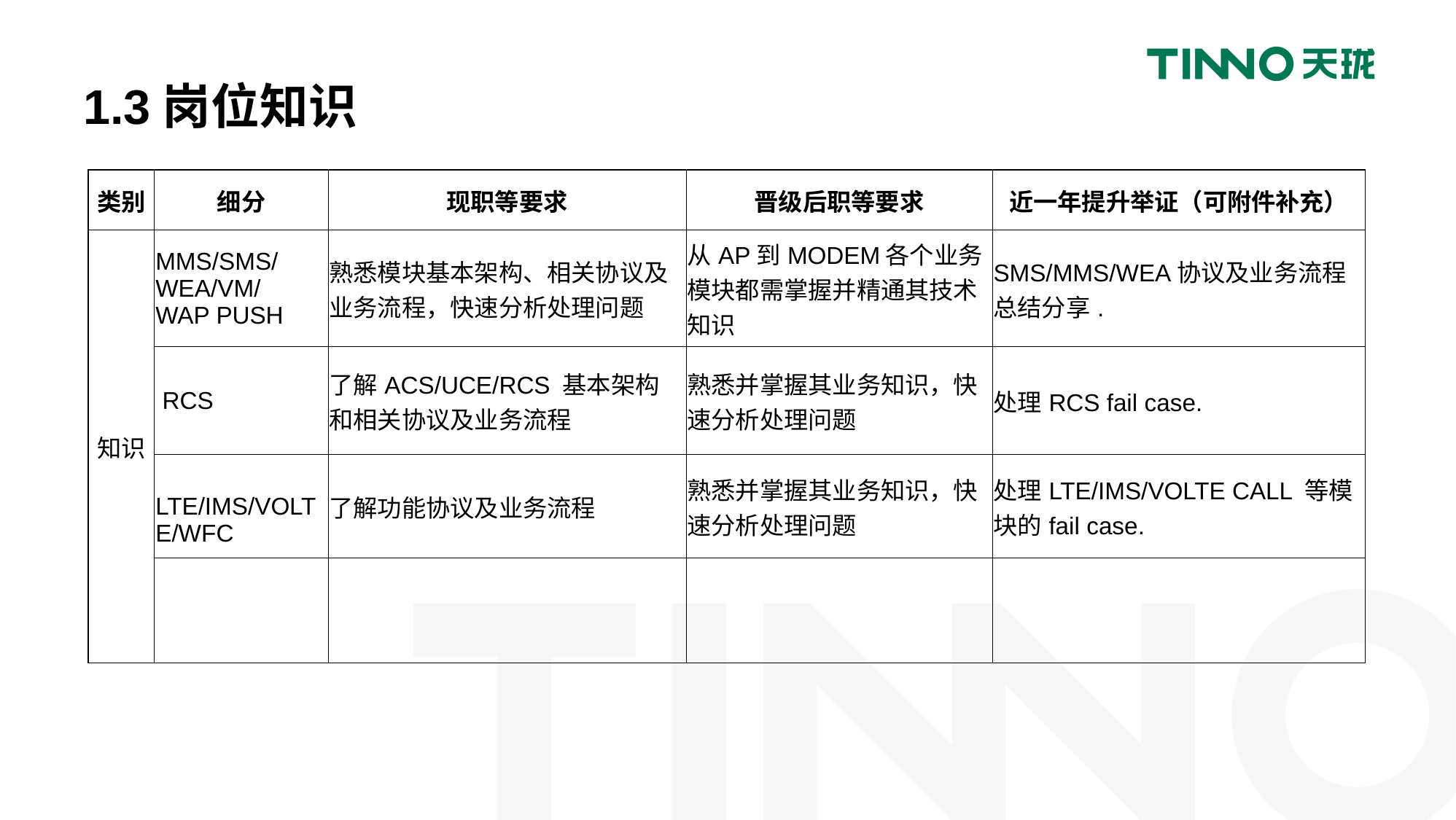

# 1.3岗位知识
| 类别 | 细分 | 现职等要求 | 晋级后职等要求 | 近一年提升举证（可附件补充） |
| --- | --- | --- | --- | --- |
| 知识 | MMS/SMS/ WEA/VM/ WAP PUSH | 熟悉模块基本架构、相关协议及业务流程，快速分析处理问题 | 从AP到MODEM各个业务模块都需掌握并精通其技术知识 | SMS/MMS/WEA协议及业务流程总结分享. |
|  | RCS | 了解ACS/UCE/RCS 基本架构 和相关协议及业务流程 | 熟悉并掌握其业务知识，快速分析处理问题 | 处理RCS fail case. |
|  | LTE/IMS/VOLTE/WFC | 了解功能协议及业务流程 | 熟悉并掌握其业务知识，快速分析处理问题 | 处理LTE/IMS/VOLTE CALL 等模块的fail case. |
|  |  |  |  |  |